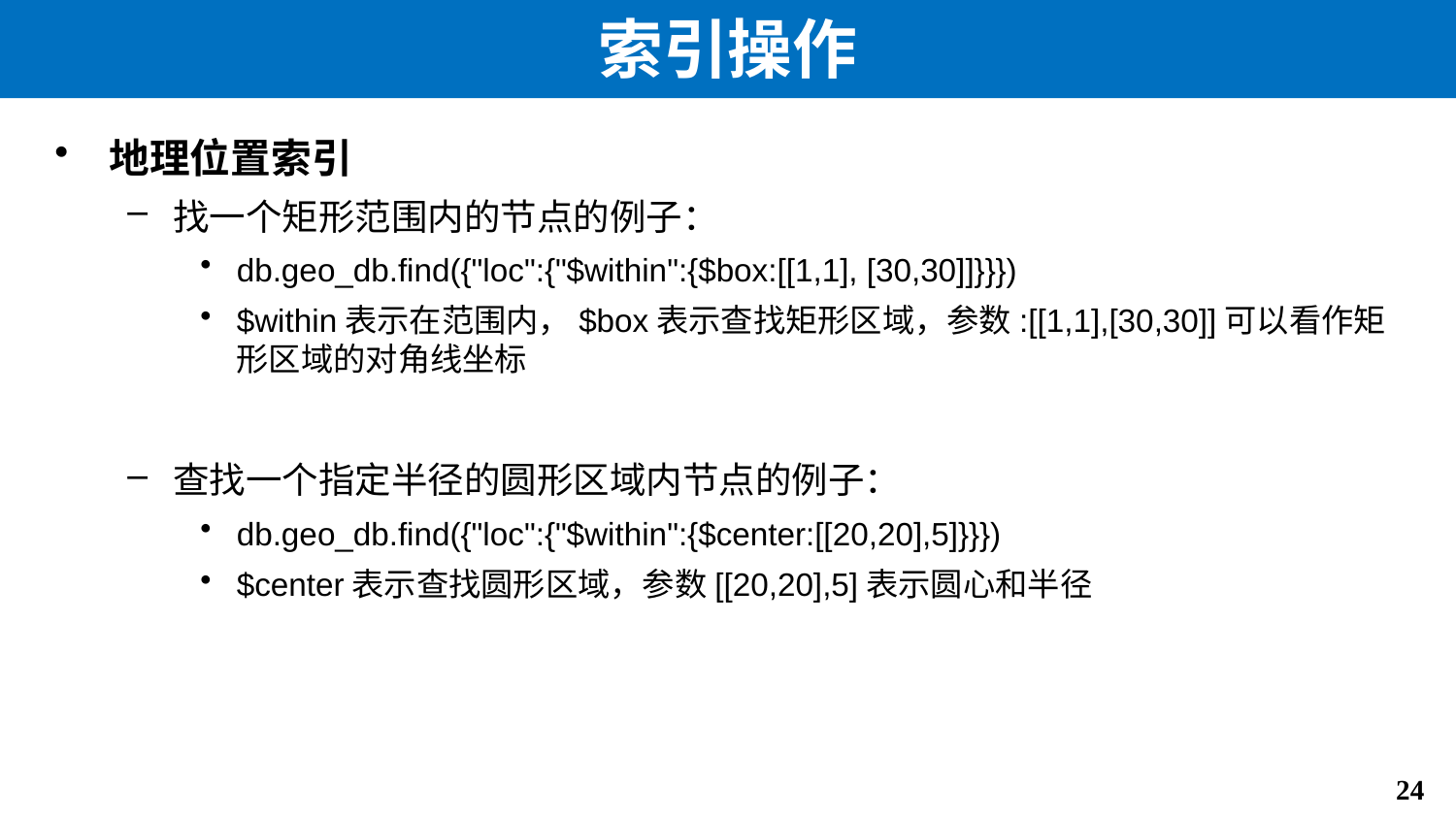

# 索引操作
地理位置索引
找一个矩形范围内的节点的例子：
db.geo_db.find({"loc":{"$within":{$box:[[1,1], [30,30]]}}})
$within表示在范围内，$box表示查找矩形区域，参数:[[1,1],[30,30]]可以看作矩形区域的对角线坐标

查找一个指定半径的圆形区域内节点的例子：
db.geo_db.find({"loc":{"$within":{$center:[[20,20],5]}}})
$center表示查找圆形区域，参数[[20,20],5]表示圆心和半径